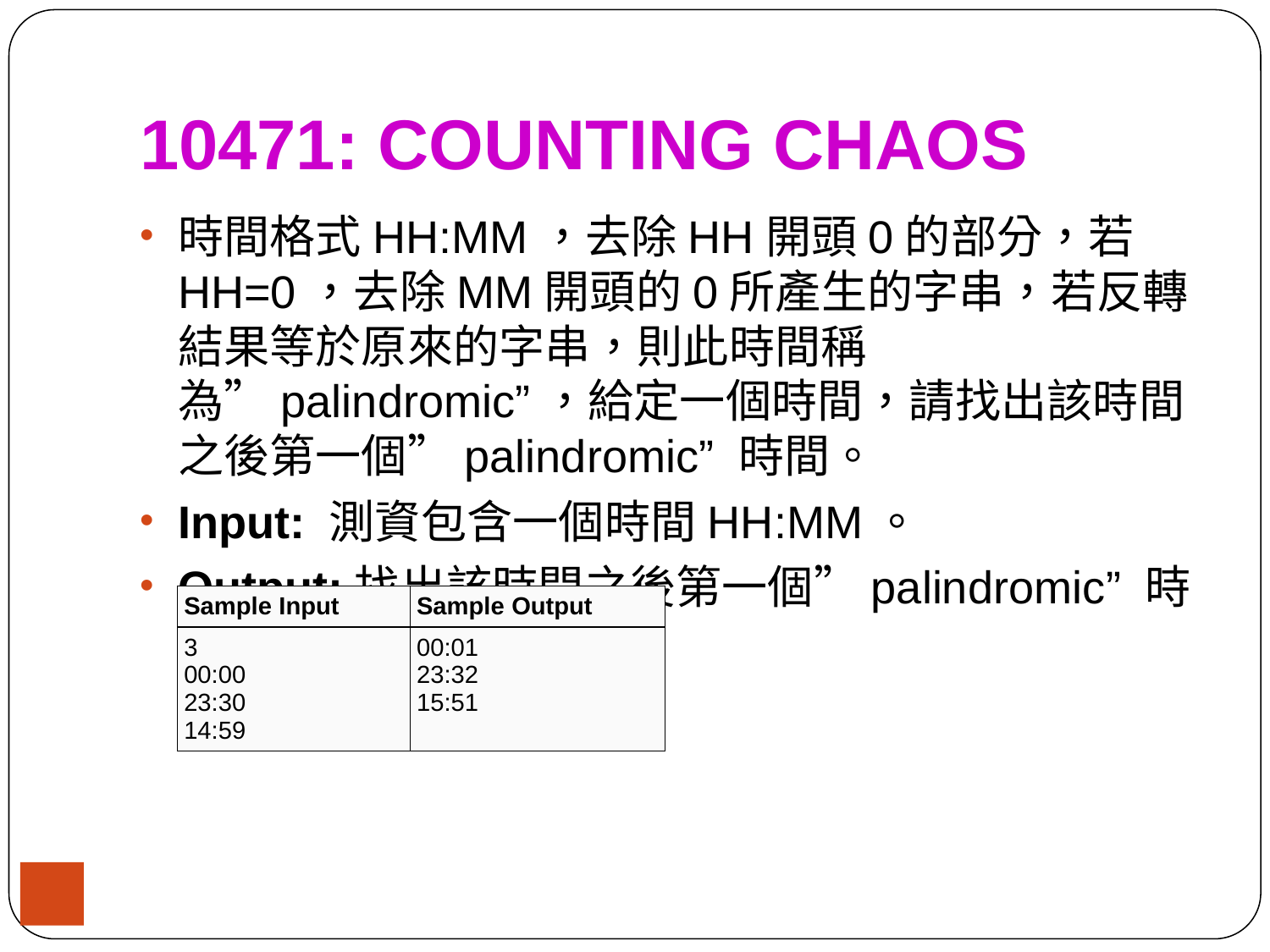

# 10471: COUNTING CHAOS
時間格式HH:MM，去除HH開頭0的部分，若HH=0，去除MM開頭的0所產生的字串，若反轉結果等於原來的字串，則此時間稱為”palindromic”，給定一個時間，請找出該時間之後第一個”palindromic” 時間。
Input: 測資包含一個時間HH:MM。
Output:找出該時間之後第一個”palindromic” 時間
| Sample Input | Sample Output |
| --- | --- |
| 3 00:00 23:30 14:59 | 00:01 23:32 15:51 |